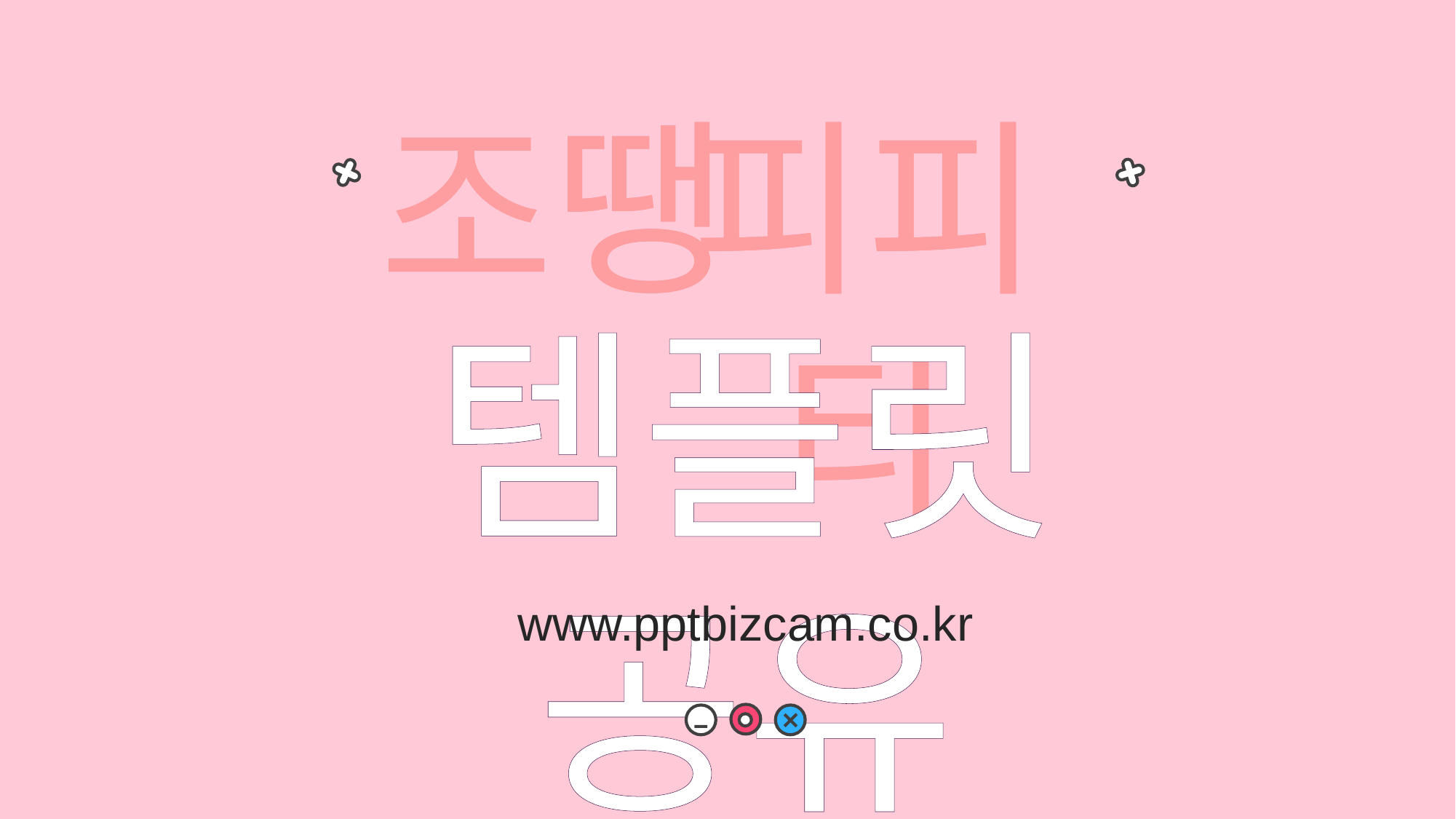

조땡
조땡
피피티
피피티

템플릿 공유
템플릿 공유
www.pptbizcam.co.kr